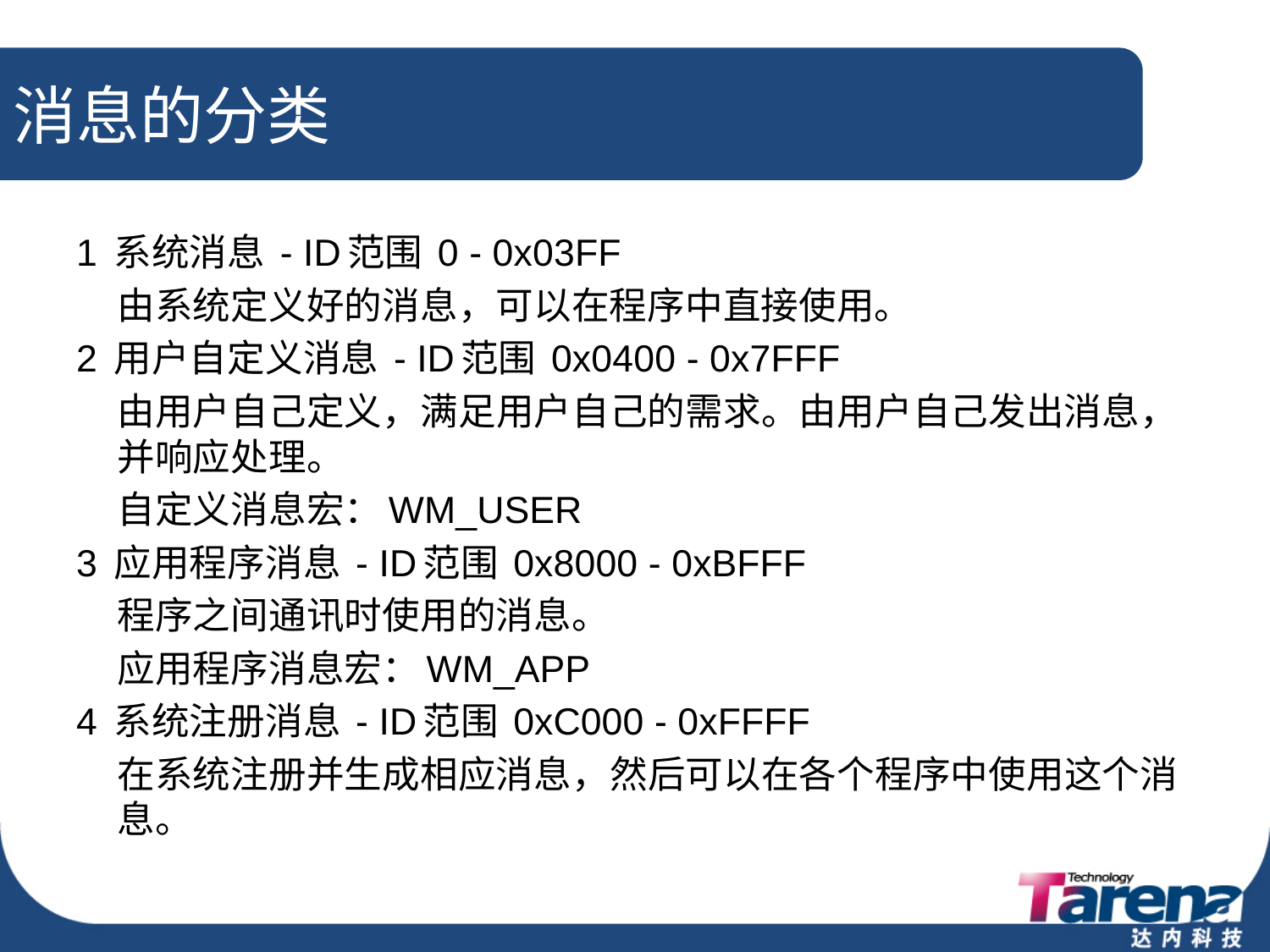

# 消息的分类
1 系统消息 - ID范围 0 - 0x03FF
	由系统定义好的消息，可以在程序中直接使用。
2 用户自定义消息 - ID范围 0x0400 - 0x7FFF
	由用户自己定义，满足用户自己的需求。由用户自己发出消息，并响应处理。
	自定义消息宏：WM_USER
3 应用程序消息 - ID范围 0x8000 - 0xBFFF
	程序之间通讯时使用的消息。
	应用程序消息宏：WM_APP
4 系统注册消息 - ID范围 0xC000 - 0xFFFF
	在系统注册并生成相应消息，然后可以在各个程序中使用这个消息。